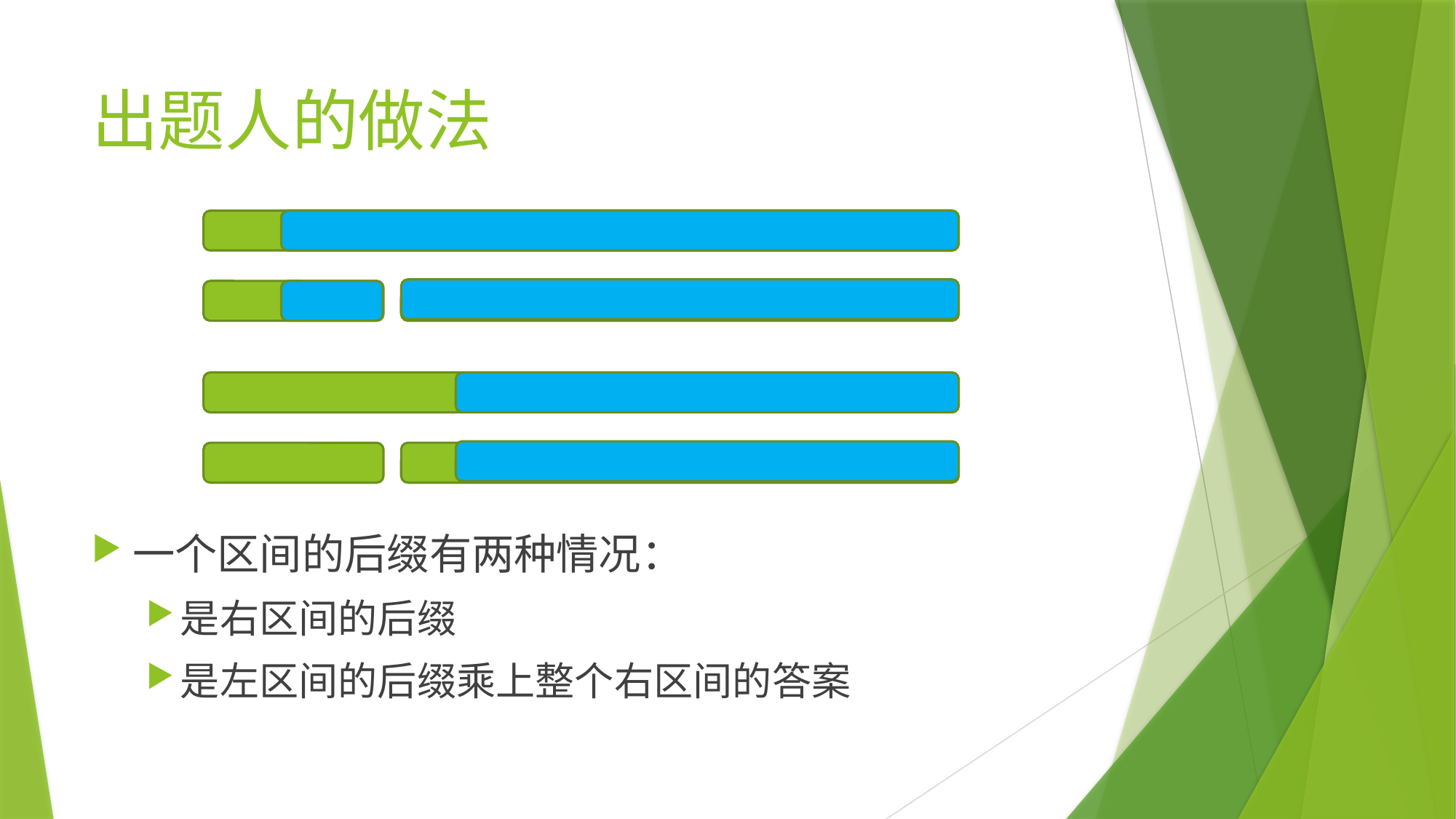

# 出题人的做法

一个区间的后缀有两种情况：
是右区间的后缀
是左区间的后缀乘上整个右区间的答案